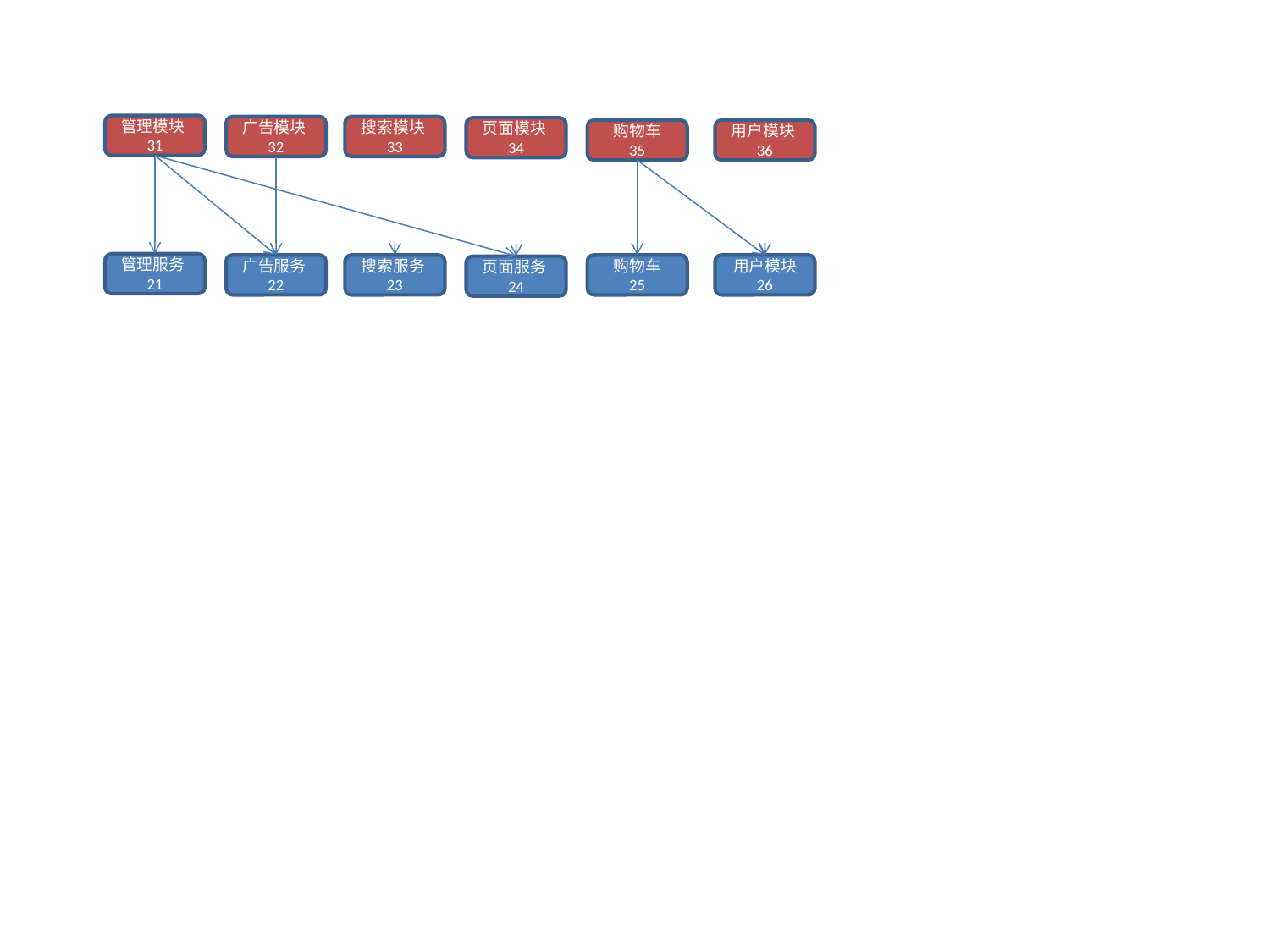

管理模块31
广告模块32
搜索模块33
页面模块34
购物车
35
用户模块36
管理服务21
广告服务22
搜索服务23
购物车
25
用户模块
26
页面服务24